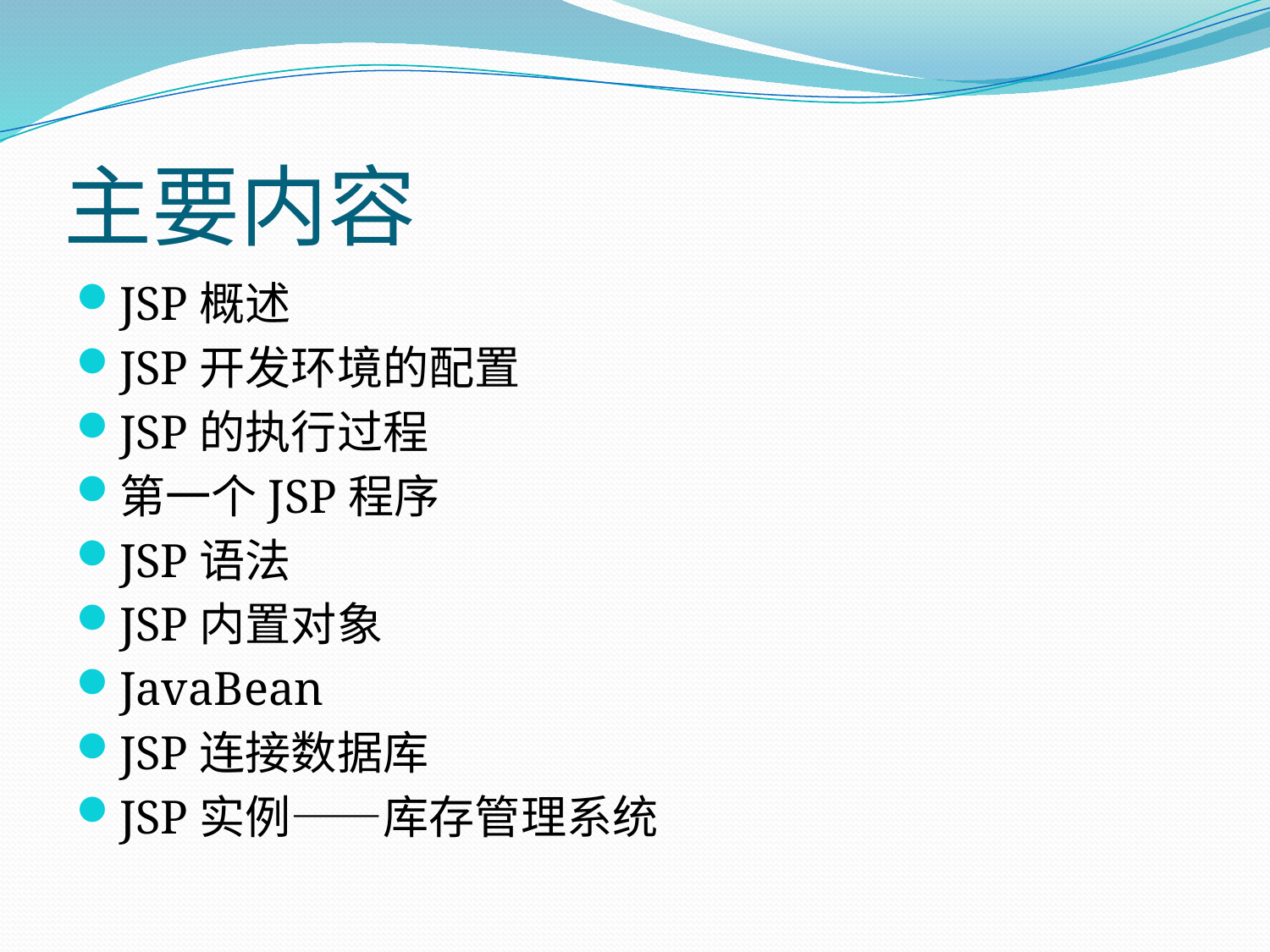

# 主要内容
JSP概述
JSP开发环境的配置
JSP的执行过程
第一个JSP程序
JSP语法
JSP内置对象
JavaBean
JSP连接数据库
JSP实例——库存管理系统